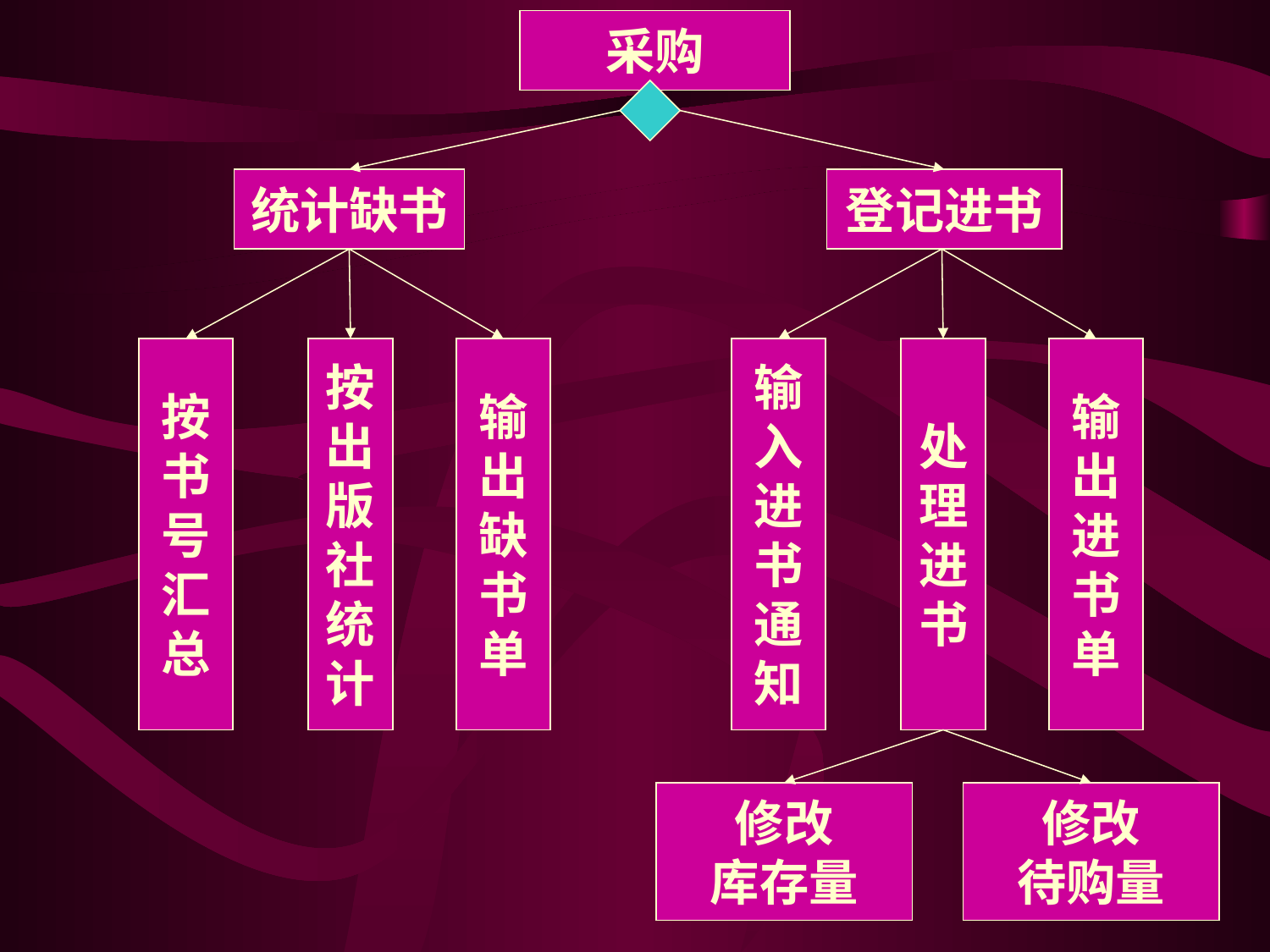

采购

统计缺书
登记进书
按
书
号
汇
总
按
出
版
社
统
计
输
出
缺
书
单
输
入
进
书
通
知
处
理
进
书
输
出
进
书
单
修改
库存量
修改
待购量

153